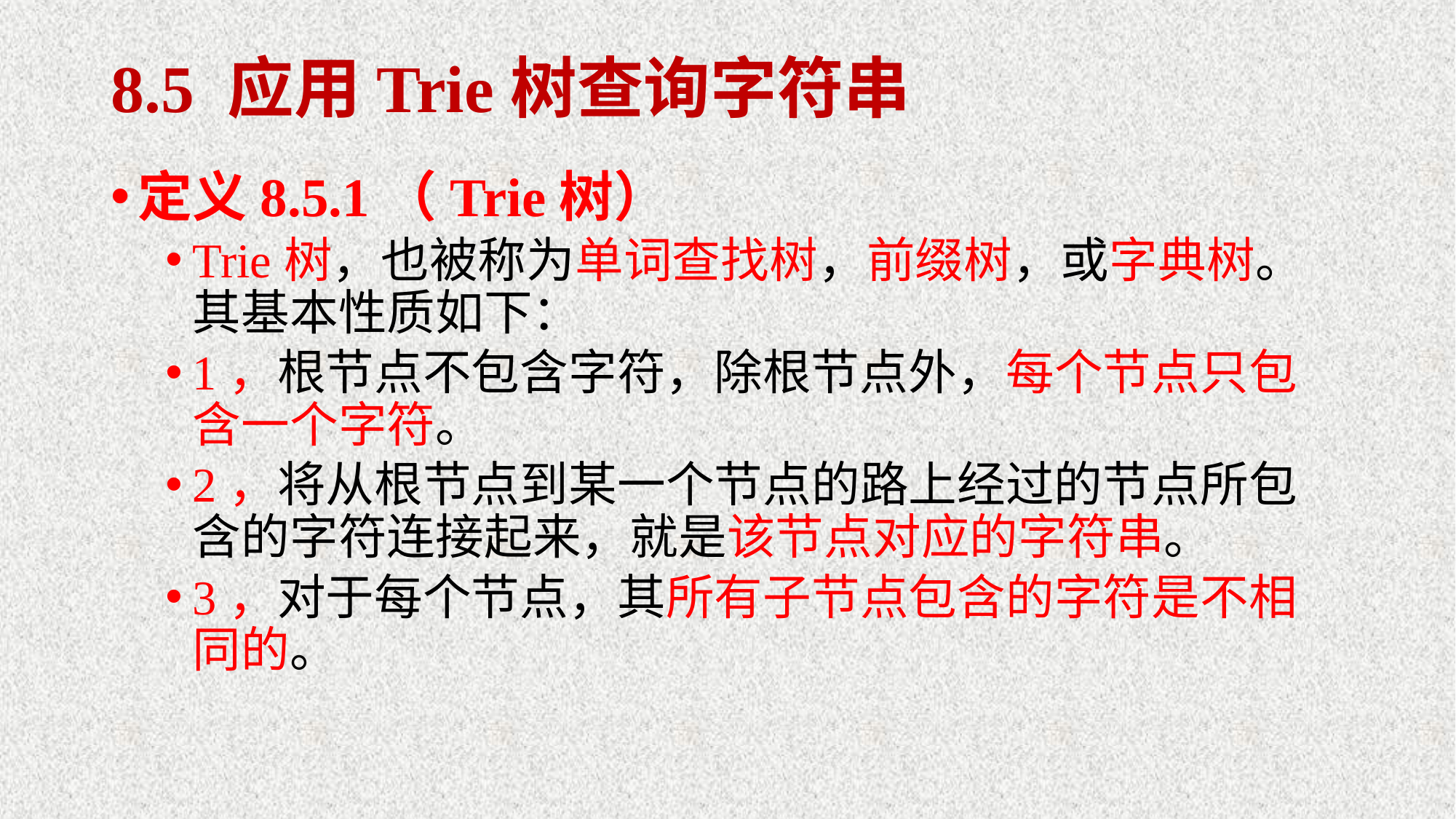

# 8.5 应用Trie树查询字符串
定义8.5.1（Trie树）
Trie树，也被称为单词查找树，前缀树，或字典树。其基本性质如下：
1，根节点不包含字符，除根节点外，每个节点只包含一个字符。
2，将从根节点到某一个节点的路上经过的节点所包含的字符连接起来，就是该节点对应的字符串。
3，对于每个节点，其所有子节点包含的字符是不相同的。